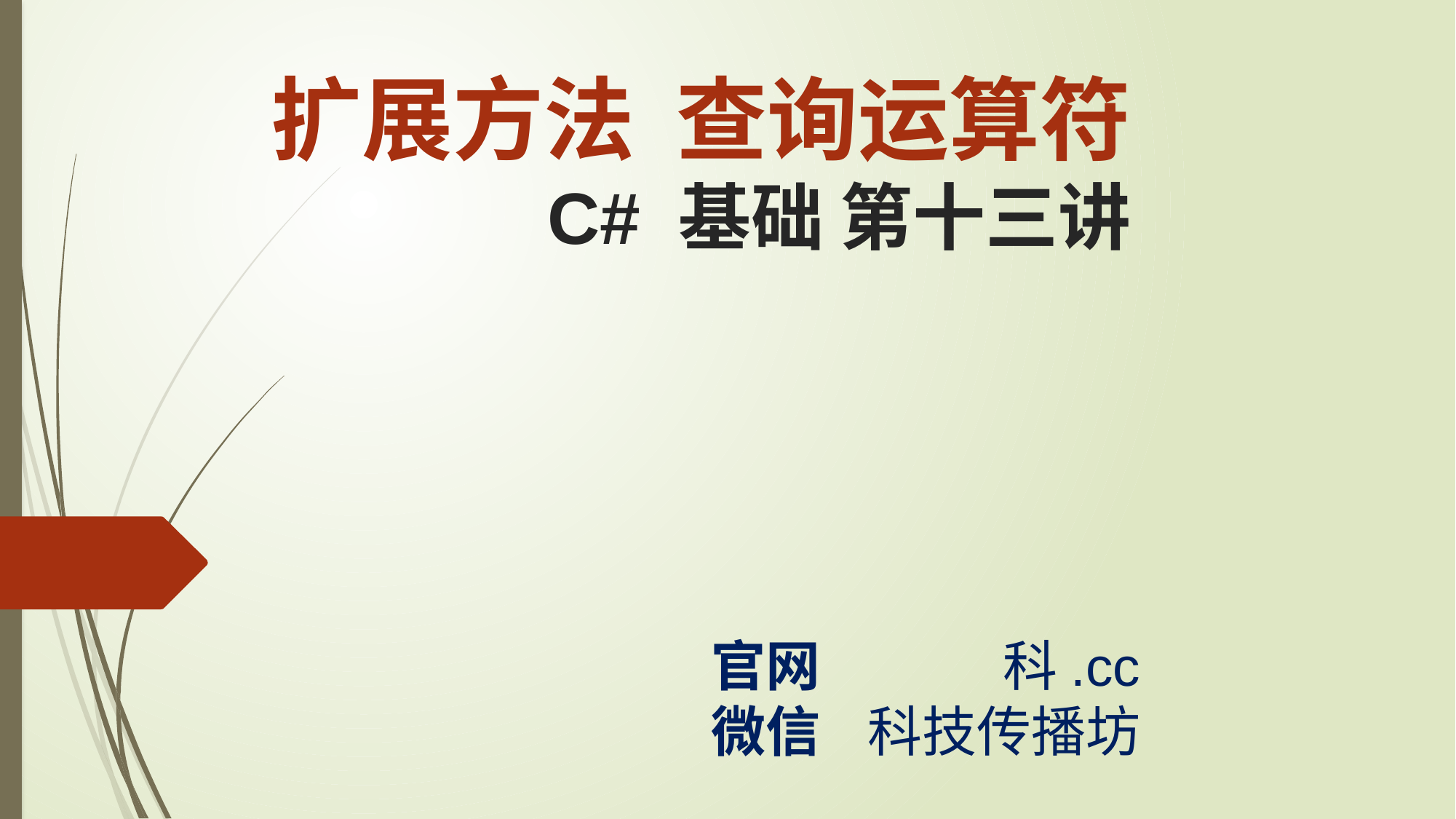

扩展方法  查询运算符
C# 基础 第十三讲
官网
微信
科.cc
科技传播坊